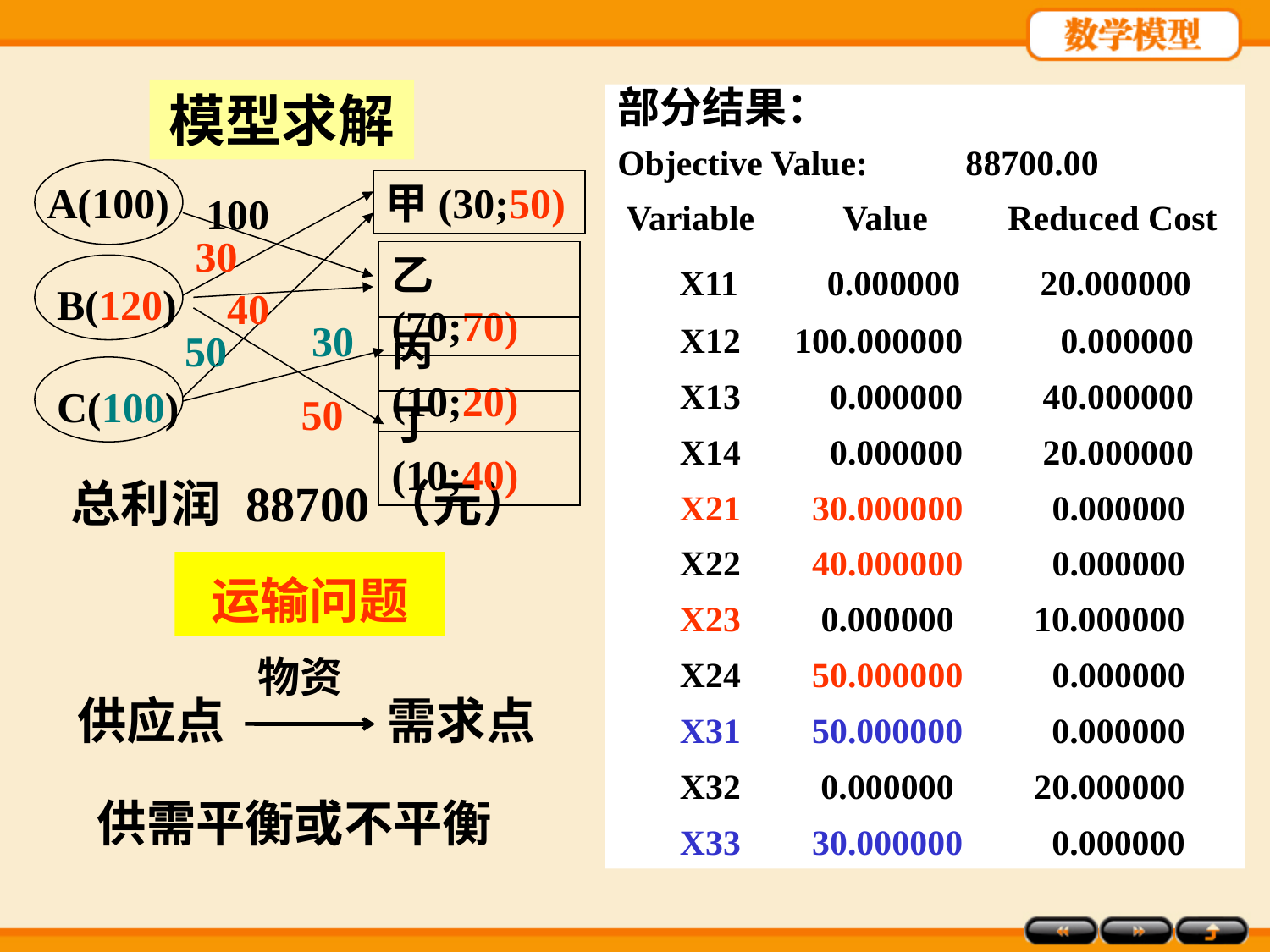

模型求解
部分结果：
Objective Value:           88700.00
 Variable          Value         Reduced Cost
      X11          0.000000         20.000000
       X12      100.000000           0.000000
       X13          0.000000         40.000000
       X14          0.000000         20.000000
       X21        30.000000          0.000000
       X22        40.000000          0.000000
       X23         0.000000         10.000000
       X24        50.000000          0.000000
       X31        50.000000          0.000000
       X32         0.000000         20.000000
       X33        30.000000          0.000000

A(100)
甲(30;50)
100

30
乙(70;70)

B(120)
40

30
丙(10;20)
50

C(100)
50
丁(10;40)
总利润 88700（元）
运输问题
物资
供应点
需求点

供需平衡或不平衡